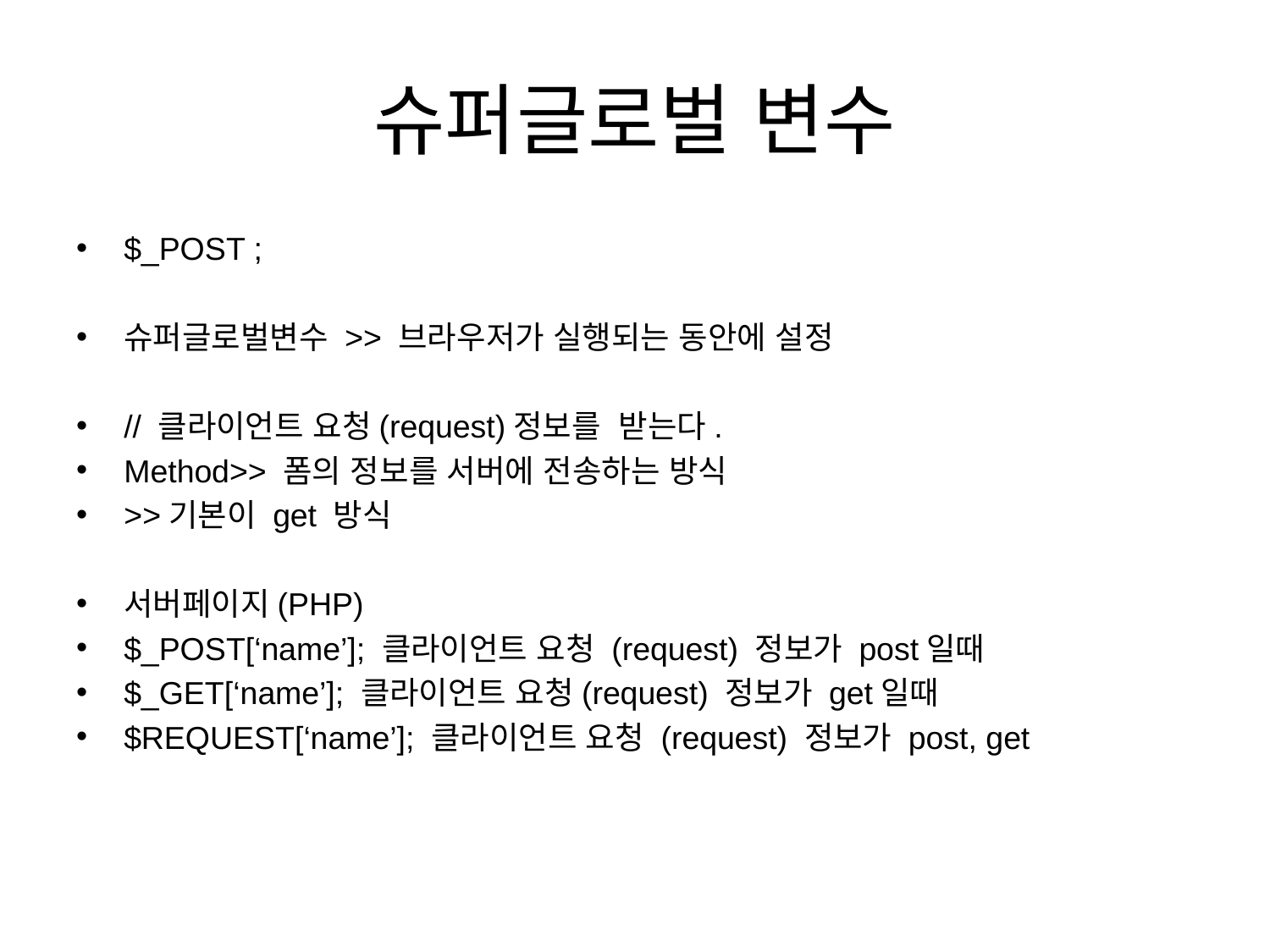

# 슈퍼글로벌 변수
$_POST ;

슈퍼글로벌변수 >> 브라우저가 실행되는 동안에 설정

// 클라이언트 요청(request)정보를  받는다.
Method>> 폼의 정보를 서버에 전송하는 방식
>>기본이 get 방식

서버페이지(PHP)
$_POST[‘name’]; 클라이언트 요청 (request) 정보가 post일때
$_GET[‘name’]; 클라이언트 요청(request) 정보가 get일때
$REQUEST[‘name’]; 클라이언트 요청 (request) 정보가 post, get